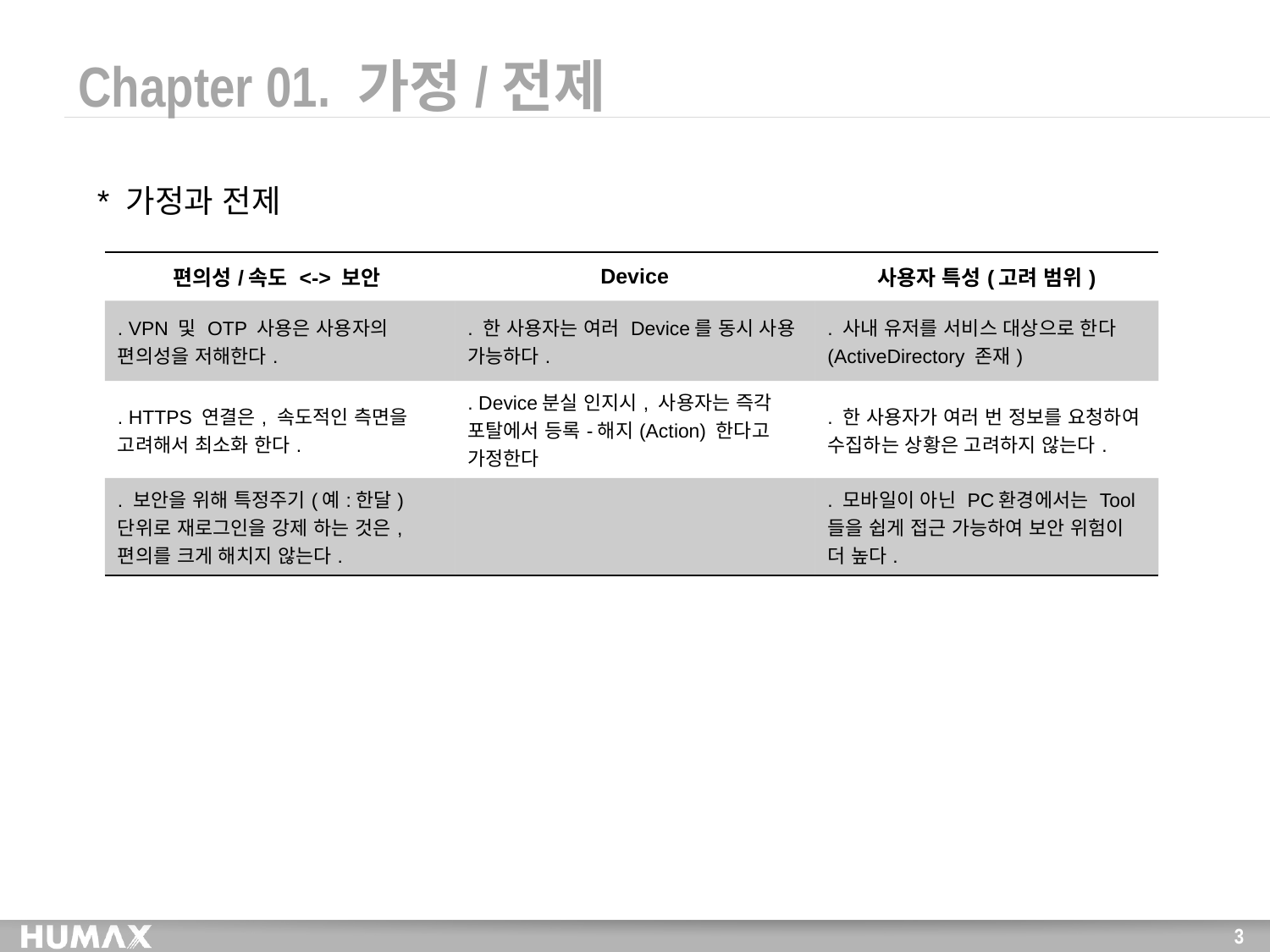

# Chapter 01. 가정/전제
* 가정과 전제
| 편의성/속도 <-> 보안 | Device | 사용자 특성(고려 범위) |
| --- | --- | --- |
| . VPN 및 OTP 사용은 사용자의 편의성을 저해한다. | . 한 사용자는 여러 Device를 동시 사용 가능하다. | . 사내 유저를 서비스 대상으로 한다(ActiveDirectory 존재) |
| . HTTPS 연결은, 속도적인 측면을 고려해서 최소화 한다. | . Device분실 인지시, 사용자는 즉각 포탈에서 등록-해지(Action) 한다고 가정한다 | . 한 사용자가 여러 번 정보를 요청하여 수집하는 상황은 고려하지 않는다. |
| . 보안을 위해 특정주기(예:한달) 단위로 재로그인을 강제 하는 것은, 편의를 크게 해치지 않는다. |  | . 모바일이 아닌 PC환경에서는 Tool들을 쉽게 접근 가능하여 보안 위험이 더 높다. |
3